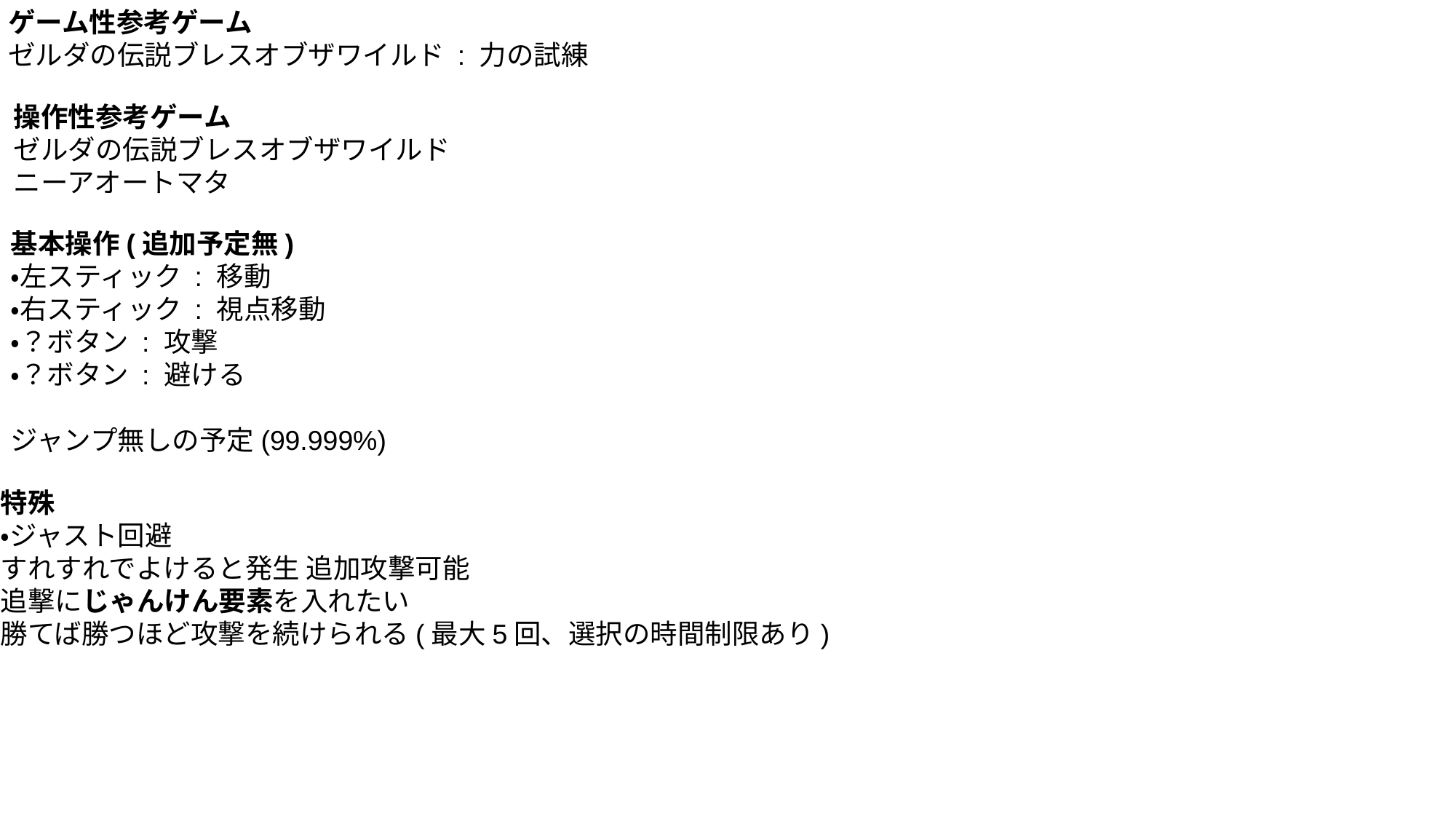

ゲーム性参考ゲーム
ゼルダの伝説ブレスオブザワイルド : 力の試練
操作性参考ゲーム
ゼルダの伝説ブレスオブザワイルド
ニーアオートマタ
基本操作(追加予定無)
・左スティック : 移動
・右スティック : 視点移動
・？ボタン : 攻撃
・？ボタン : 避ける

ジャンプ無しの予定(99.999%)
特殊
・ジャスト回避
すれすれでよけると発生 追加攻撃可能
追撃にじゃんけん要素を入れたい
勝てば勝つほど攻撃を続けられる(最大5回、選択の時間制限あり)